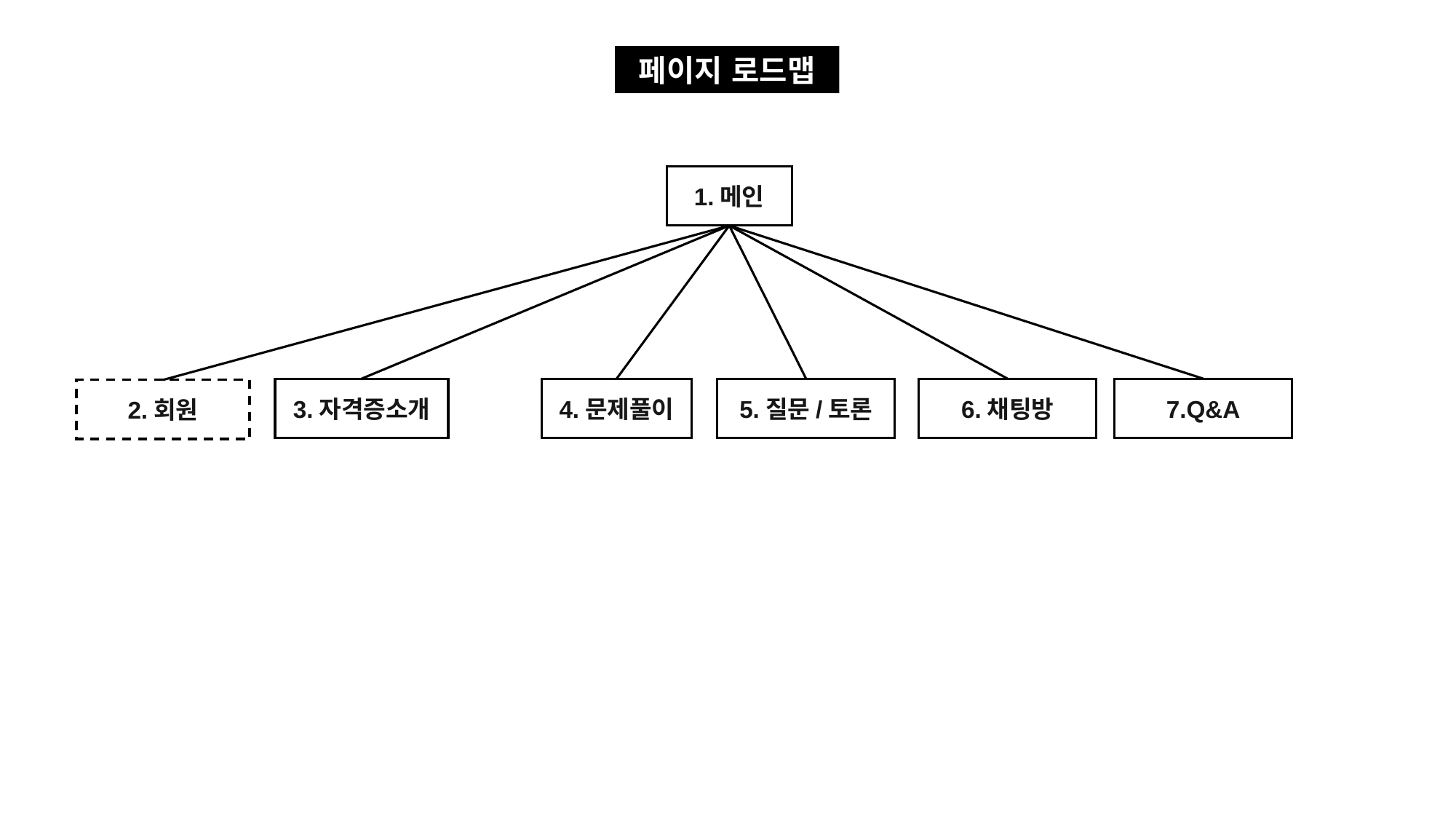

페이지 로드맵
1.메인
3.자격증소개
4.문제풀이
5.질문/토론
6.채팅방
7.Q&A
2.회원